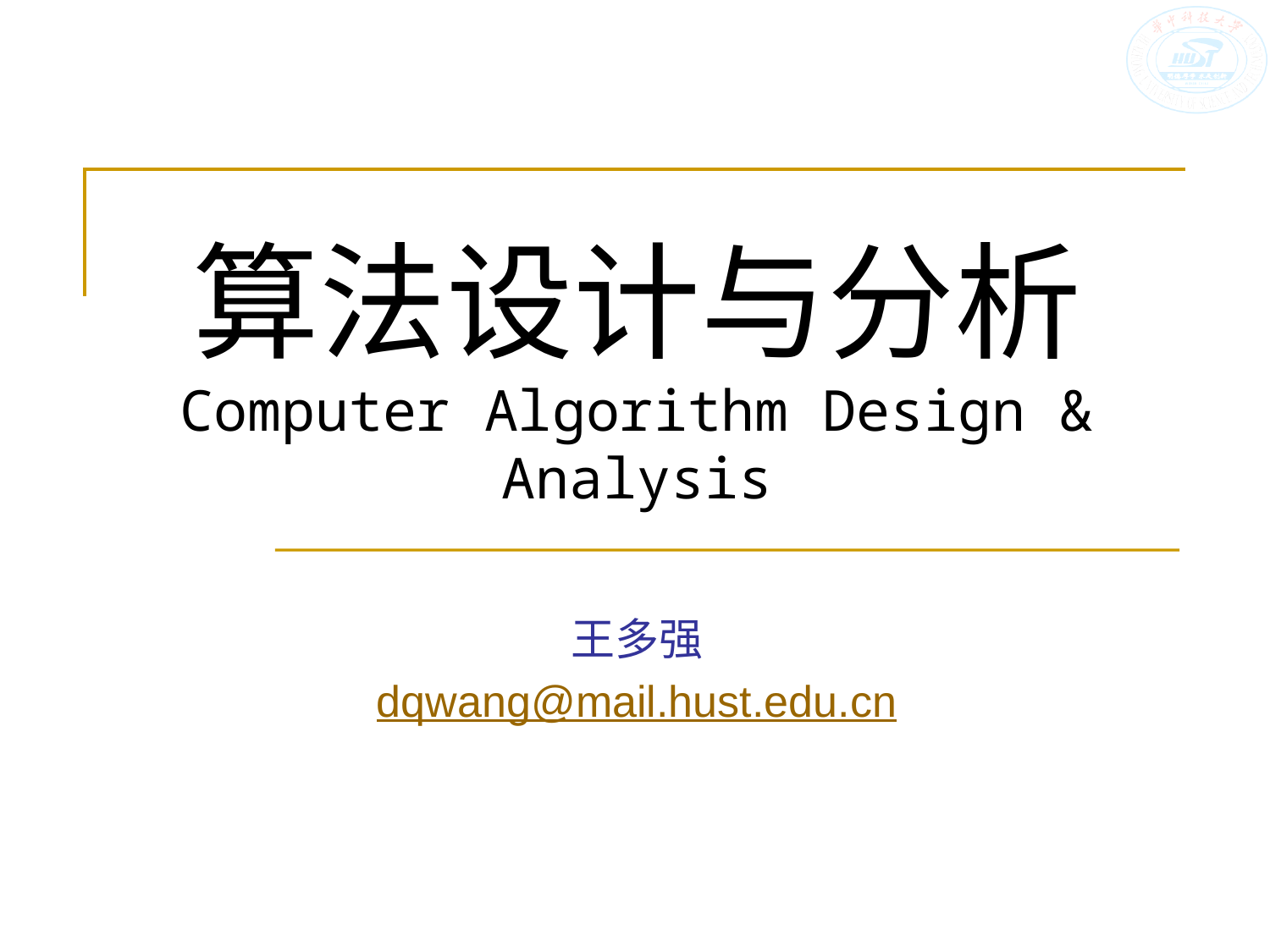

算法设计与分析
Computer Algorithm Design & Analysis
王多强
dqwang@mail.hust.edu.cn